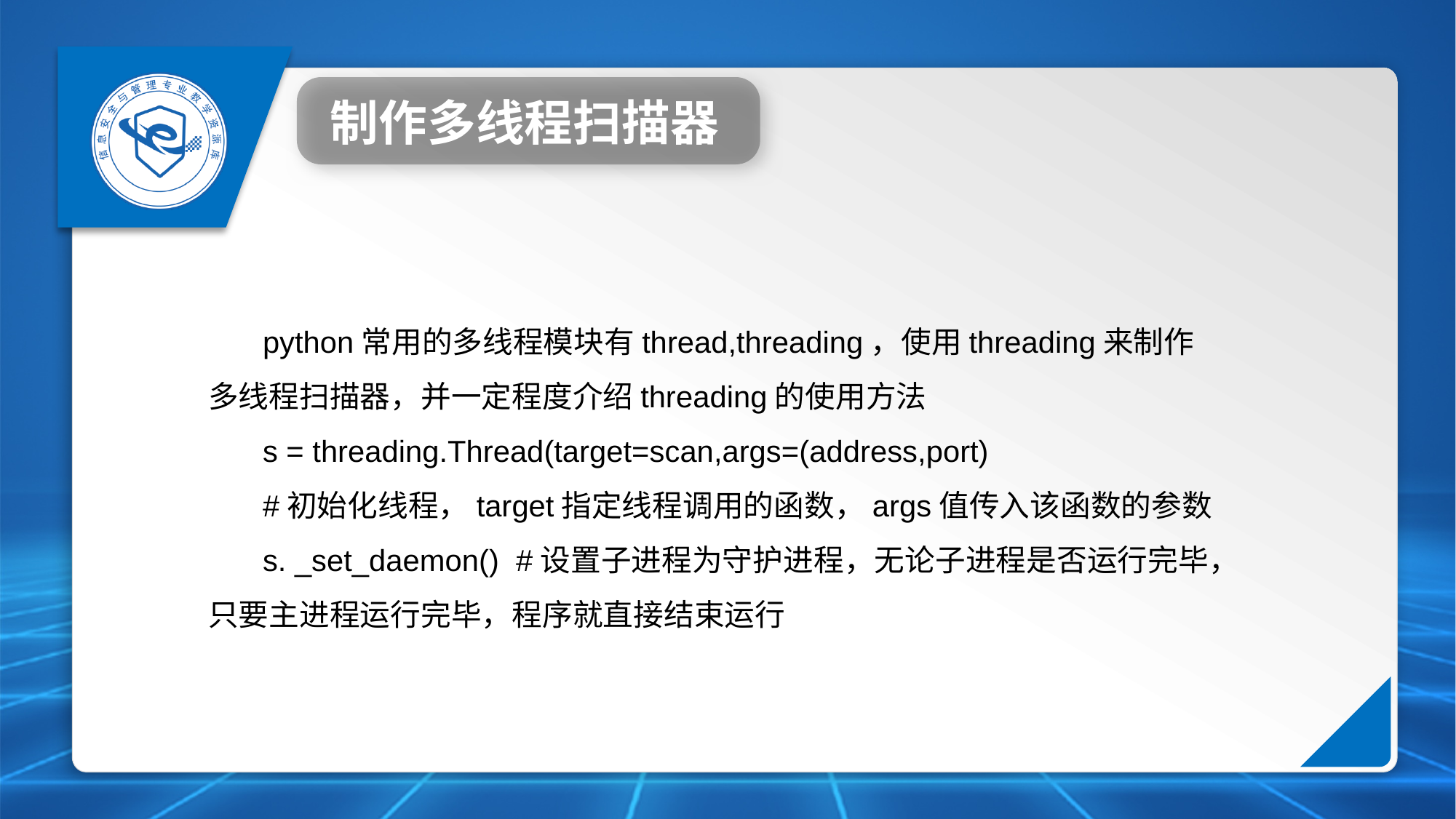

制作多线程扫描器
python常用的多线程模块有thread,threading，使用threading来制作多线程扫描器，并一定程度介绍threading的使用方法
s = threading.Thread(target=scan,args=(address,port)
#初始化线程，target指定线程调用的函数，args值传入该函数的参数
s. _set_daemon()  #设置子进程为守护进程，无论子进程是否运行完毕，只要主进程运行完毕，程序就直接结束运行